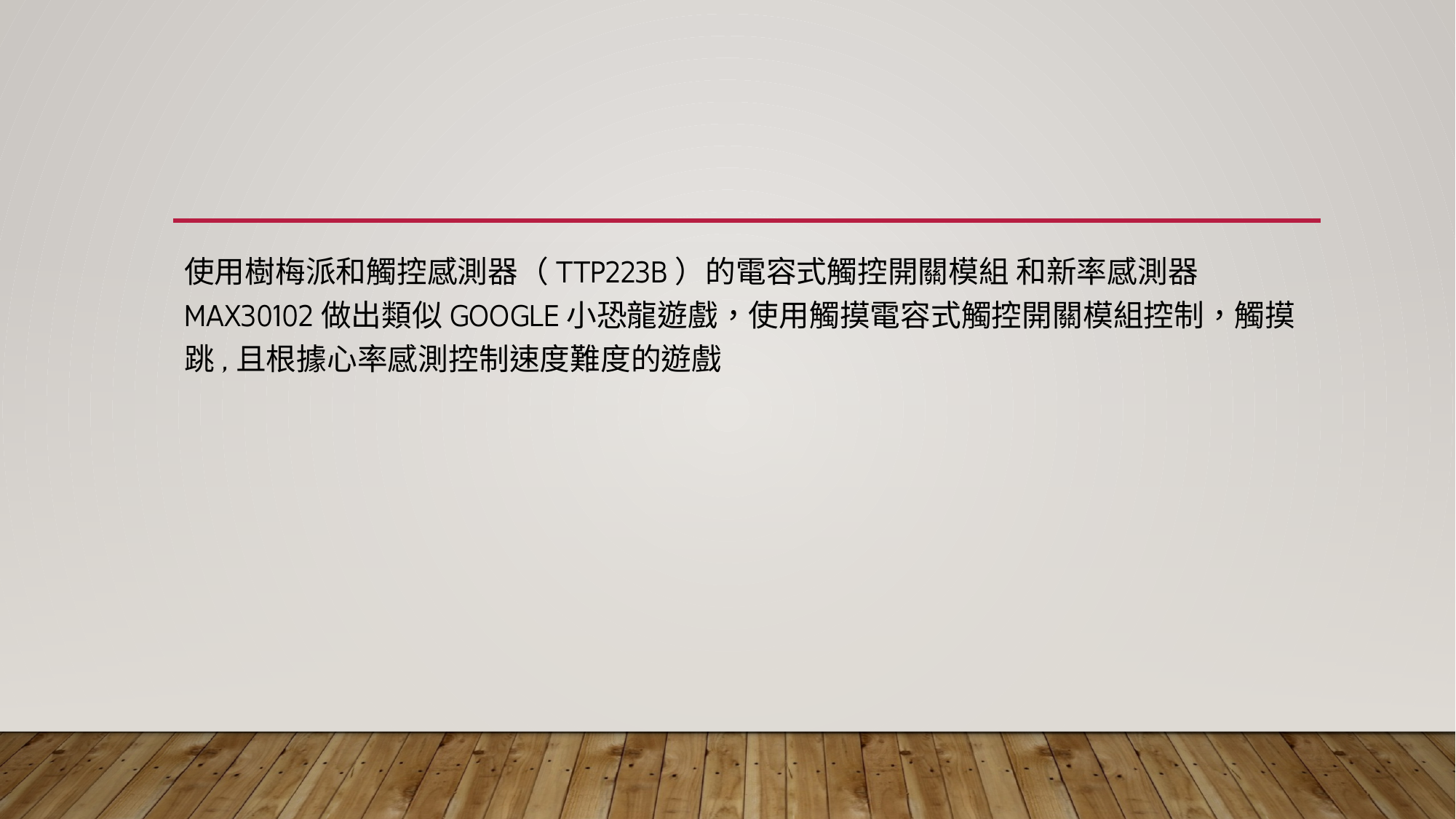

#
使用樹梅派和觸控感測器（TTP223B）的電容式觸控開關模組 和新率感測器MAX30102做出類似GOOGLE小恐龍遊戲，使用觸摸電容式觸控開關模組控制，觸摸跳,且根據心率感測控制速度難度的遊戲